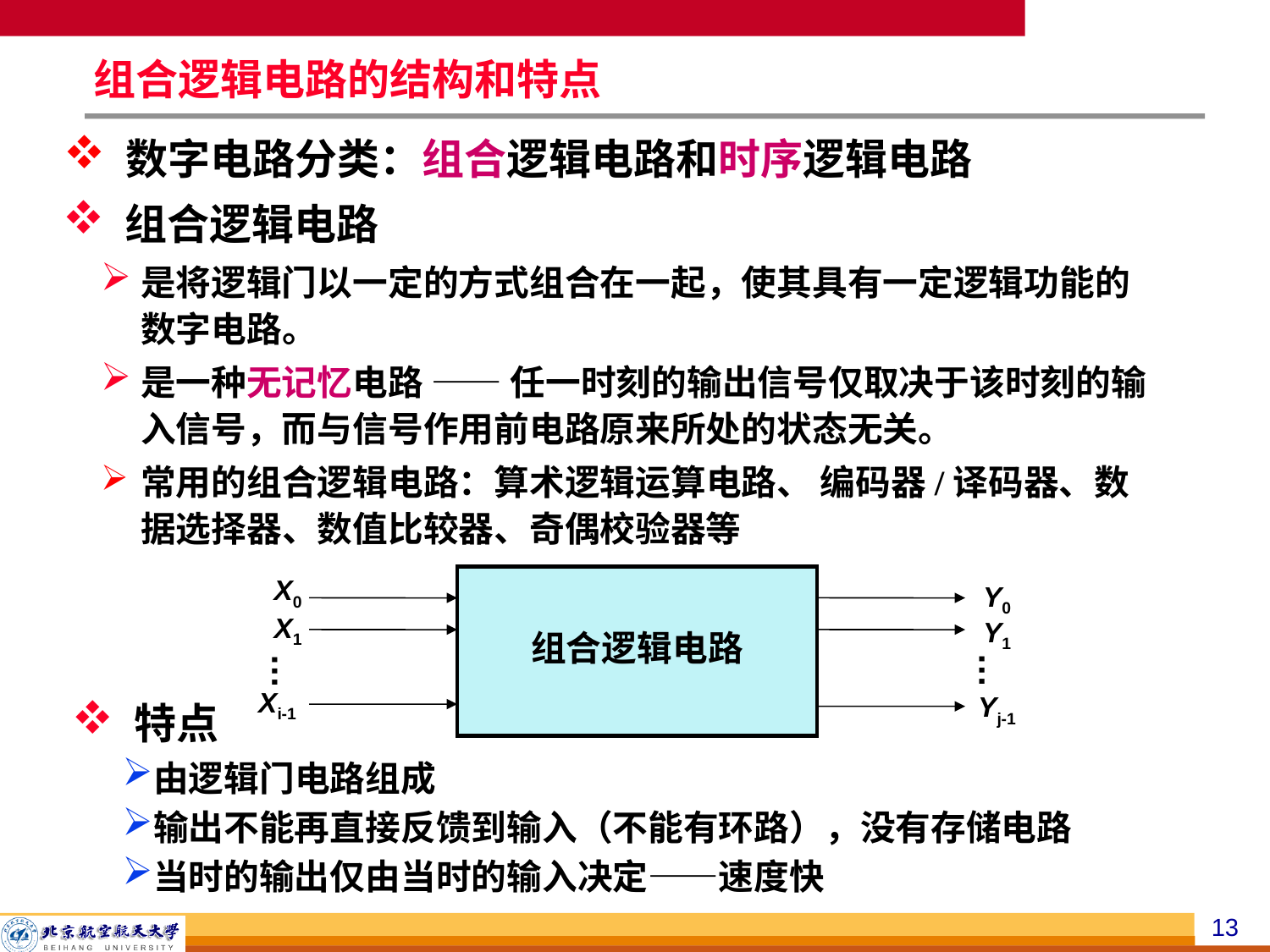

组合逻辑电路的结构和特点
 数字电路分类：组合逻辑电路和时序逻辑电路
 组合逻辑电路
是将逻辑门以一定的方式组合在一起，使其具有一定逻辑功能的数字电路。
是一种无记忆电路 —— 任一时刻的输出信号仅取决于该时刻的输入信号，而与信号作用前电路原来所处的状态无关。
常用的组合逻辑电路：算术逻辑运算电路、 编码器/译码器、数据选择器、数值比较器、奇偶校验器等
X0

Y0

X1
Y1
组合逻辑电路

…
…
Xi-1
Yj-1

 特点
由逻辑门电路组成
输出不能再直接反馈到输入（不能有环路），没有存储电路
当时的输出仅由当时的输入决定——速度快